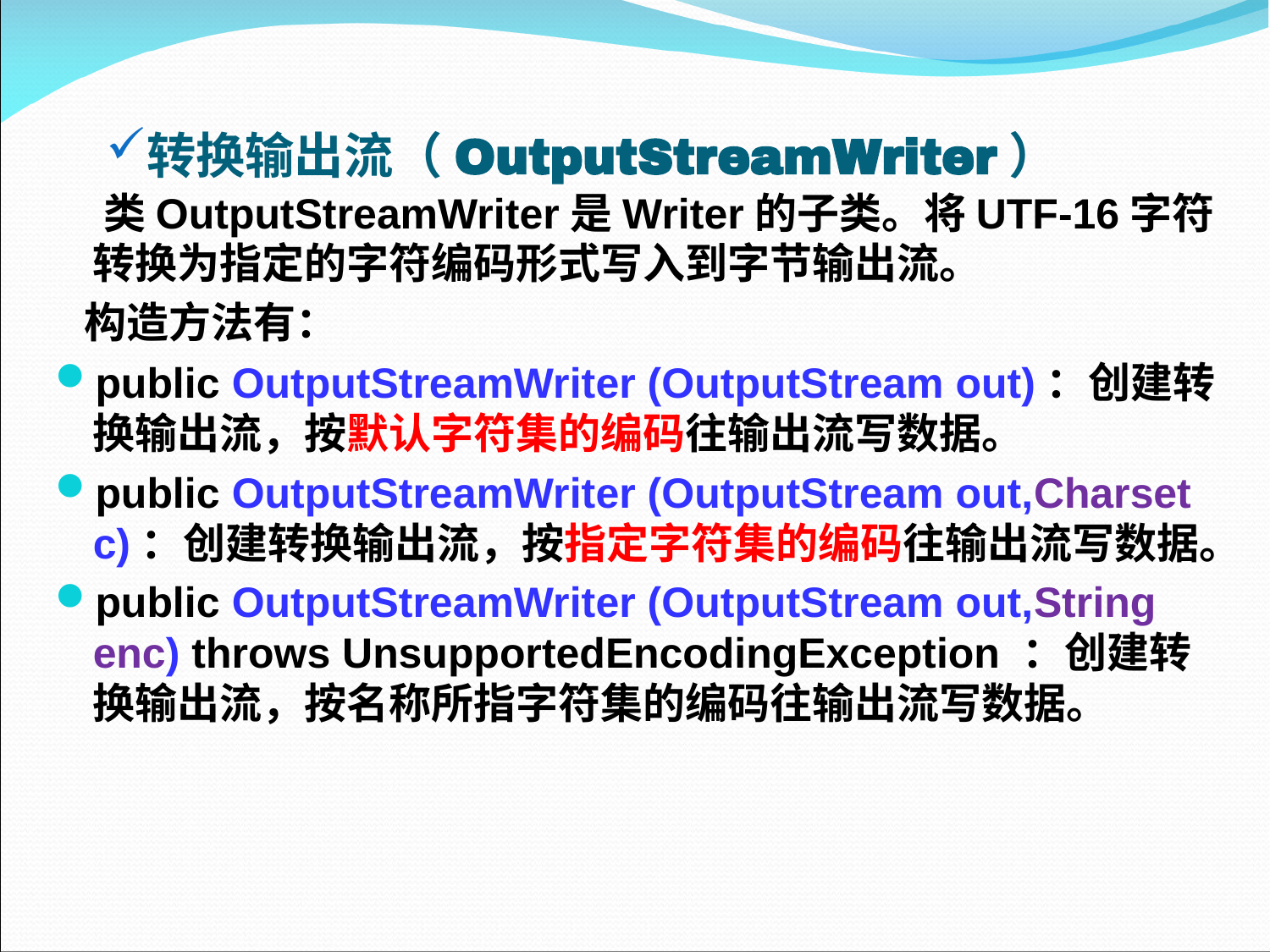

# 转换输出流（OutputStreamWriter）
    类OutputStreamWriter是Writer的子类。将UTF-16字符转换为指定的字符编码形式写入到字节输出流。
  构造方法有：
public OutputStreamWriter (OutputStream out)：创建转换输出流，按默认字符集的编码往输出流写数据。
public OutputStreamWriter (OutputStream out,Charset c)：创建转换输出流，按指定字符集的编码往输出流写数据。
public OutputStreamWriter (OutputStream out,String enc) throws UnsupportedEncodingException ：创建转换输出流，按名称所指字符集的编码往输出流写数据。